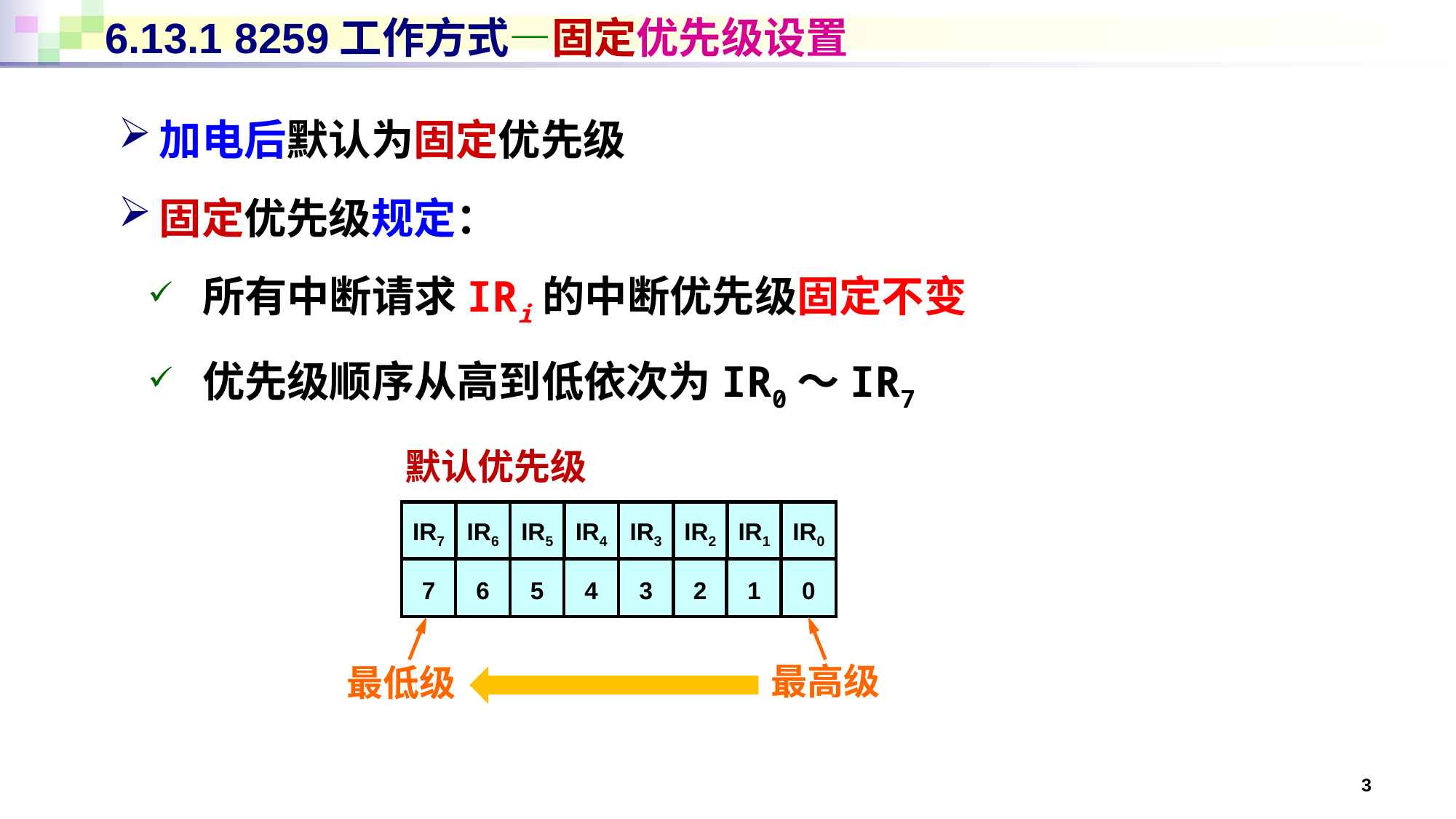

# 6.13.1 8259工作方式—固定优先级设置
加电后默认为固定优先级
固定优先级规定：
所有中断请求IRi的中断优先级固定不变
优先级顺序从高到低依次为IR0～IR7
默认优先级
IR7
IR6
IR5
IR4
IR3
IR2
IR1
IR0
7
6
5
4
3
2
1
0

最高级
最低级

3